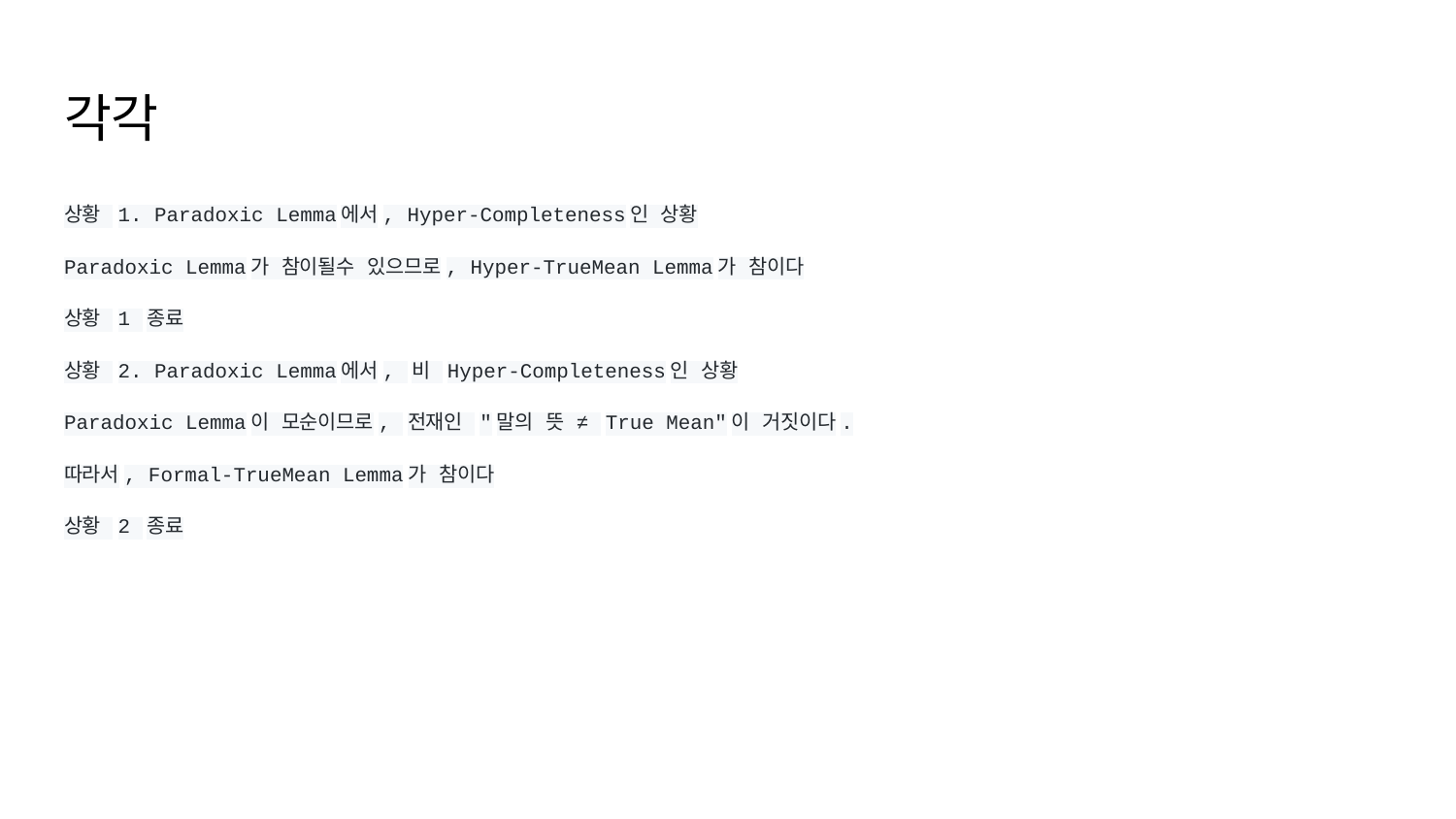

# 각각
상황 1. Paradoxic Lemma에서, Hyper-Completeness인 상황
Paradoxic Lemma가 참이될수 있으므로, Hyper-TrueMean Lemma가 참이다
상황 1 종료
상황 2. Paradoxic Lemma에서, 비 Hyper-Completeness인 상황
Paradoxic Lemma이 모순이므로, 전재인 "말의 뜻 ≠ True Mean"이 거짓이다.
따라서, Formal-TrueMean Lemma가 참이다
상황 2 종료